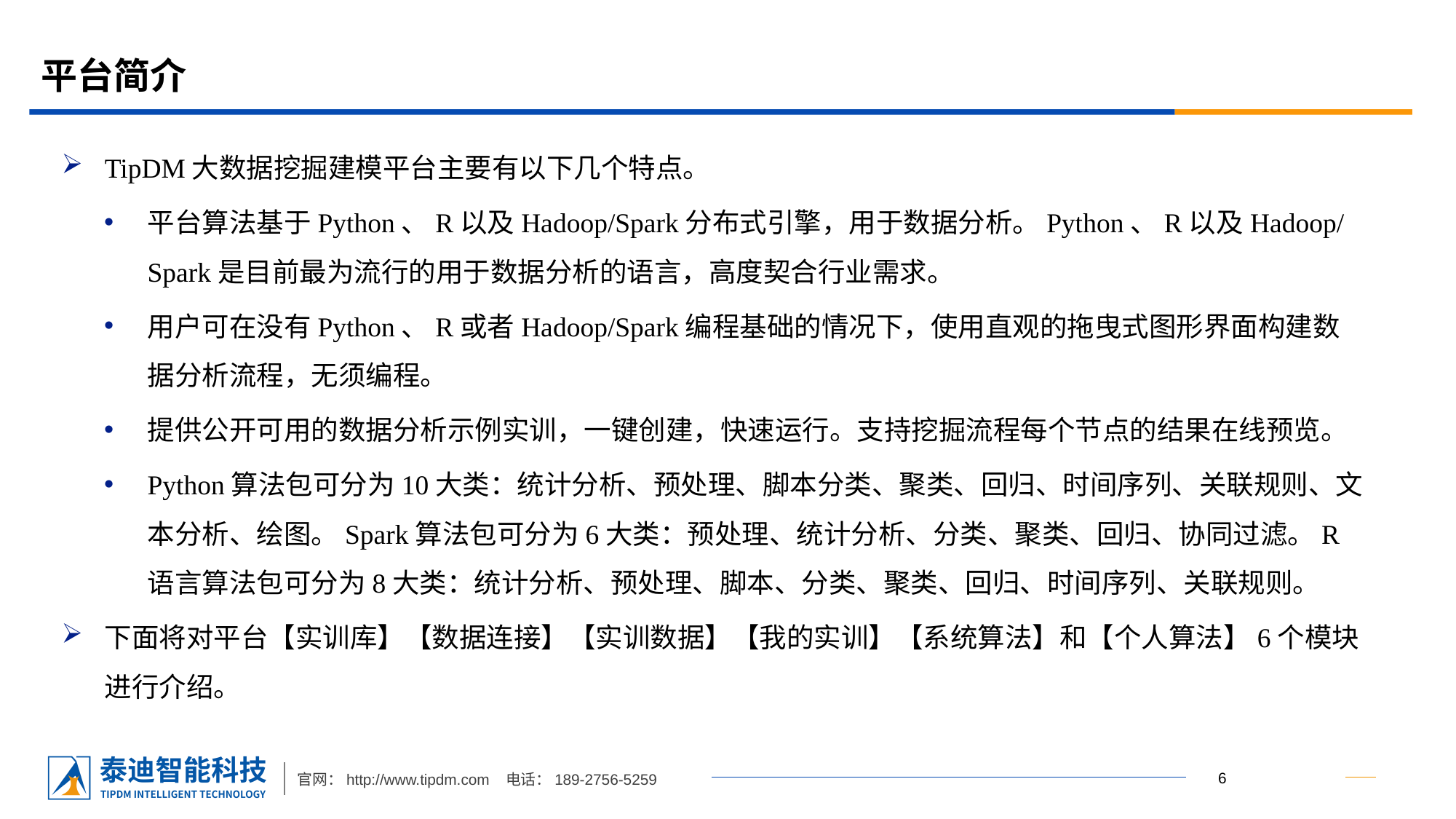

# 平台简介
TipDM大数据挖掘建模平台主要有以下几个特点。
平台算法基于Python、R以及Hadoop/Spark分布式引擎，用于数据分析。Python、R以及Hadoop/Spark是目前最为流行的用于数据分析的语言，高度契合行业需求。
用户可在没有Python、R或者Hadoop/Spark编程基础的情况下，使用直观的拖曳式图形界面构建数据分析流程，无须编程。
提供公开可用的数据分析示例实训，一键创建，快速运行。支持挖掘流程每个节点的结果在线预览。
Python算法包可分为10大类：统计分析、预处理、脚本分类、聚类、回归、时间序列、关联规则、文本分析、绘图。Spark算法包可分为6大类：预处理、统计分析、分类、聚类、回归、协同过滤。R语言算法包可分为8大类：统计分析、预处理、脚本、分类、聚类、回归、时间序列、关联规则。
下面将对平台【实训库】【数据连接】【实训数据】【我的实训】【系统算法】和【个人算法】6个模块进行介绍。